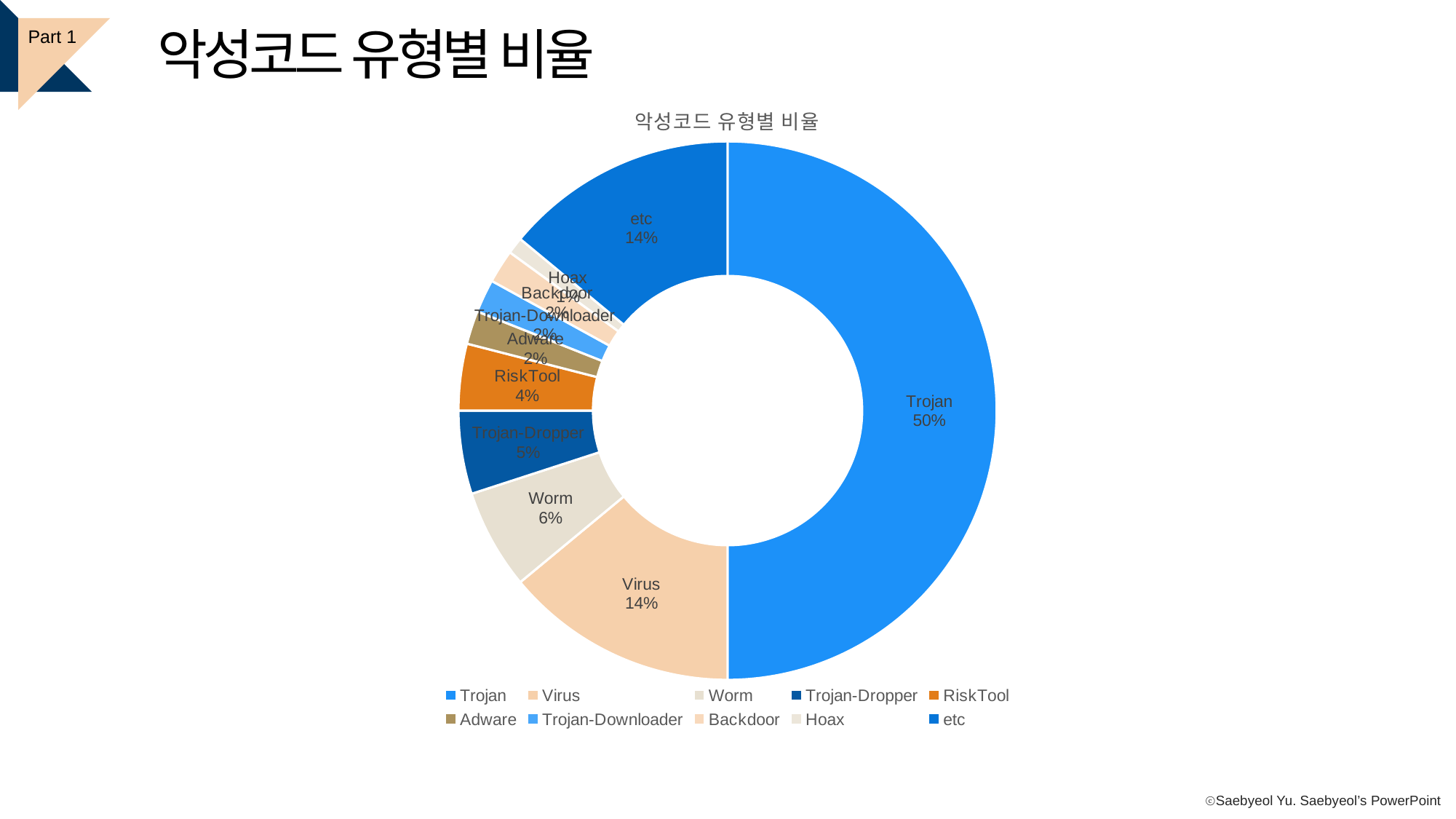

악성코드 유형별 비율

Part 1

### Chart:

| Category | 악성코드 유형별 비율 |
|---|---|
| Trojan | 50.0 |
| Virus | 14.0 |
| Worm | 6.0 |
| Trojan-Dropper | 5.0 |
| RiskTool | 4.0 |
| Adware | 2.0 |
| Trojan-Downloader | 2.0 |
| Backdoor | 2.0 |
| Hoax | 1.0 |
| etc | 14.0 |